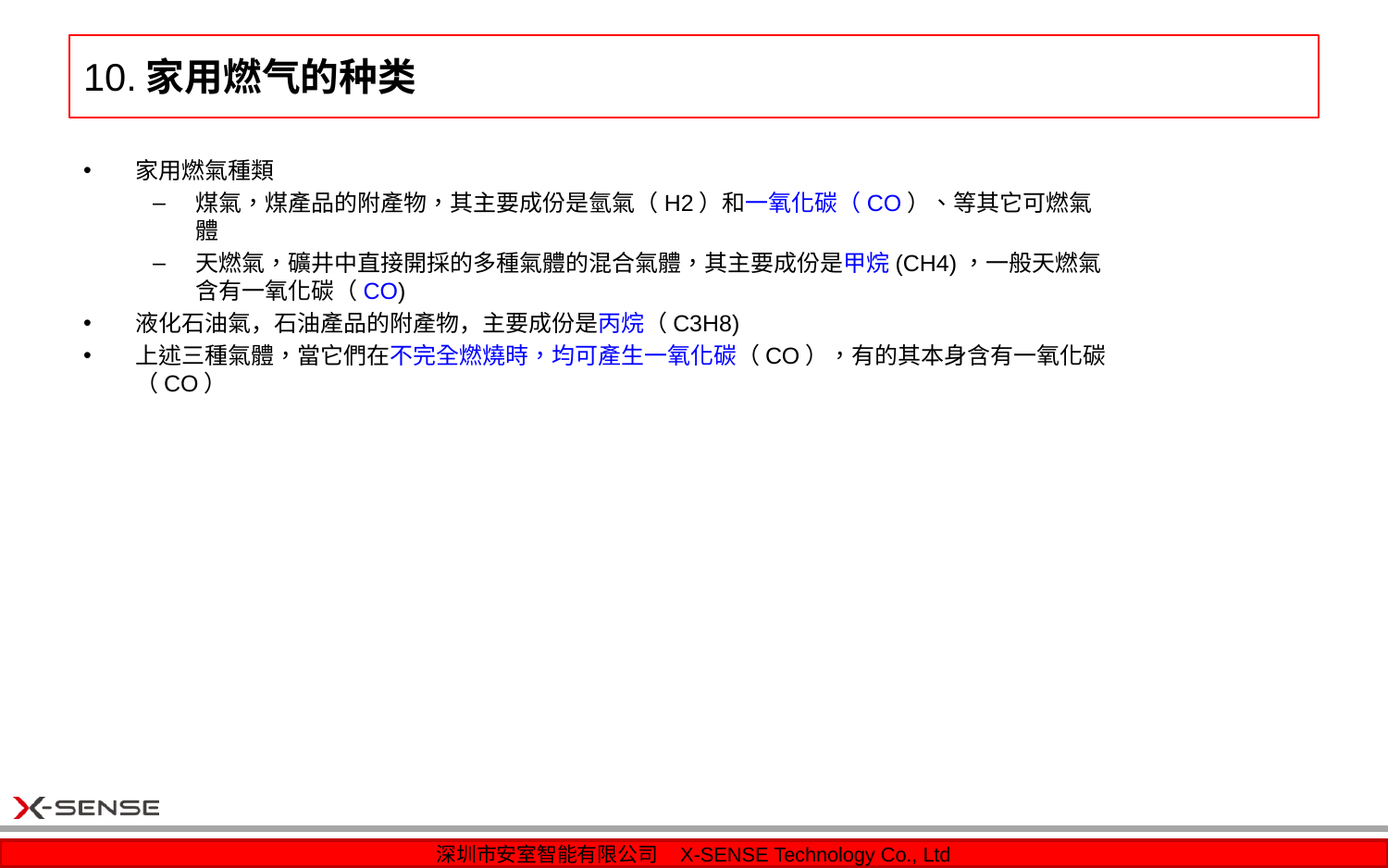

# 10.家用燃气的种类
家用燃氣種類
煤氣，煤產品的附產物，其主要成份是氫氣（H2）和一氧化碳（CO）、等其它可燃氣體
天燃氣，礦井中直接開採的多種氣體的混合氣體，其主要成份是甲烷(CH4)，一般天燃氣含有一氧化碳（CO)
液化石油氣，石油產品的附產物，主要成份是丙烷（C3H8)
上述三種氣體，當它們在不完全燃燒時，均可產生一氧化碳（CO），有的其本身含有一氧化碳（CO）